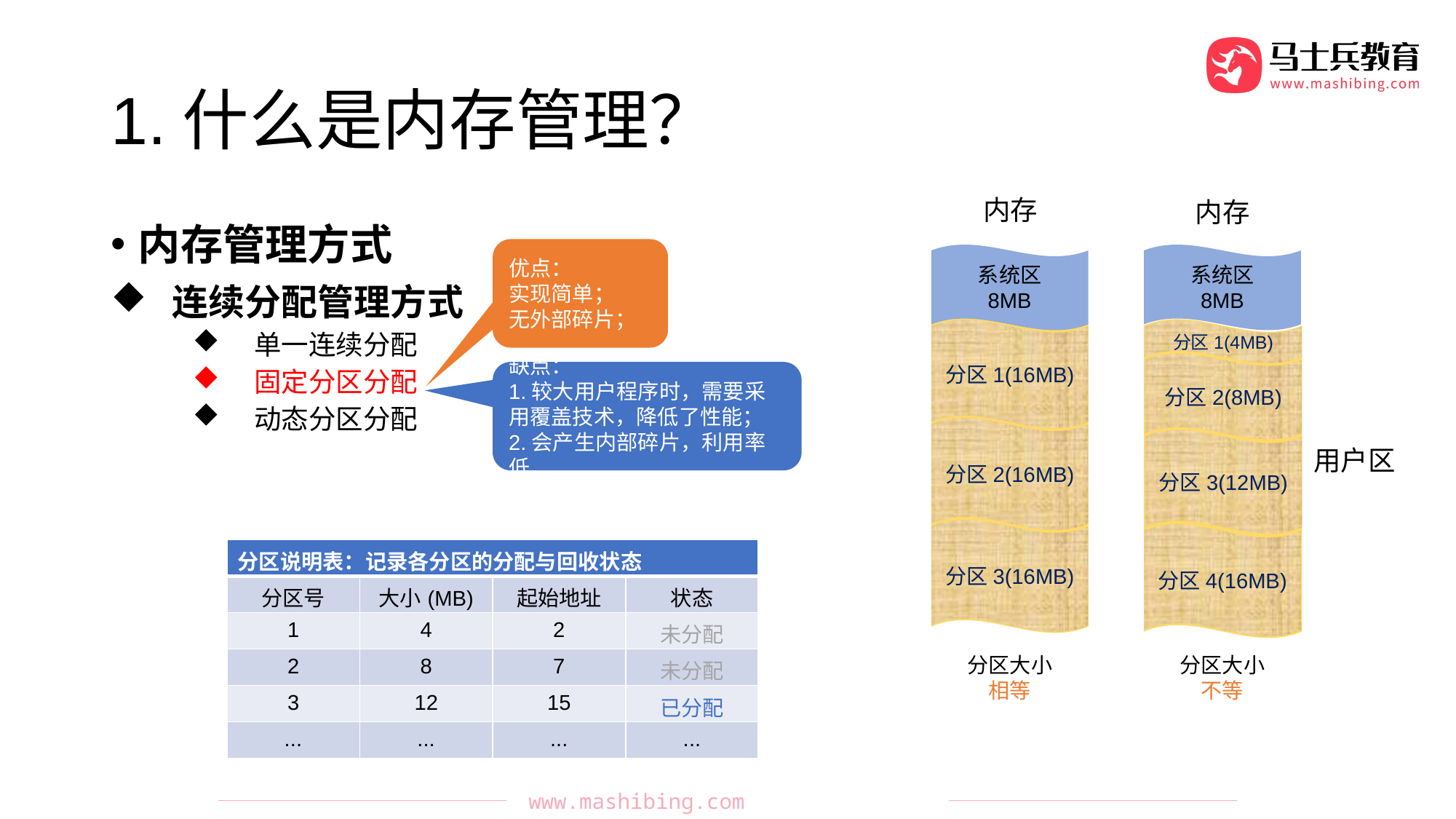

# 1.什么是内存管理？
内存
内存
内存管理方式
连续分配管理方式
单一连续分配
固定分区分配
动态分区分配
优点：
实现简单；
无外部碎片；

系统区
8MB

系统区
8MB

分区1(16MB)
分区1(4MB)
分区2(8MB)
缺点：
1.较大用户程序时，需要采用覆盖技术，降低了性能；
2.会产生内部碎片，利用率低
分区2(16MB)
分区3(12MB)
用户区
分区3(16MB)
分区4(16MB)
| 分区说明表：记录各分区的分配与回收状态 |  |  |  |
| --- | --- | --- | --- |
| 分区号 | 大小(MB) | 起始地址 | 状态 |
| 1 | 4 | 2 | 未分配 |
| 2 | 8 | 7 | 未分配 |
| 3 | 12 | 15 | 已分配 |
| ... | ... | ... | ... |
分区大小相等
分区大小不等